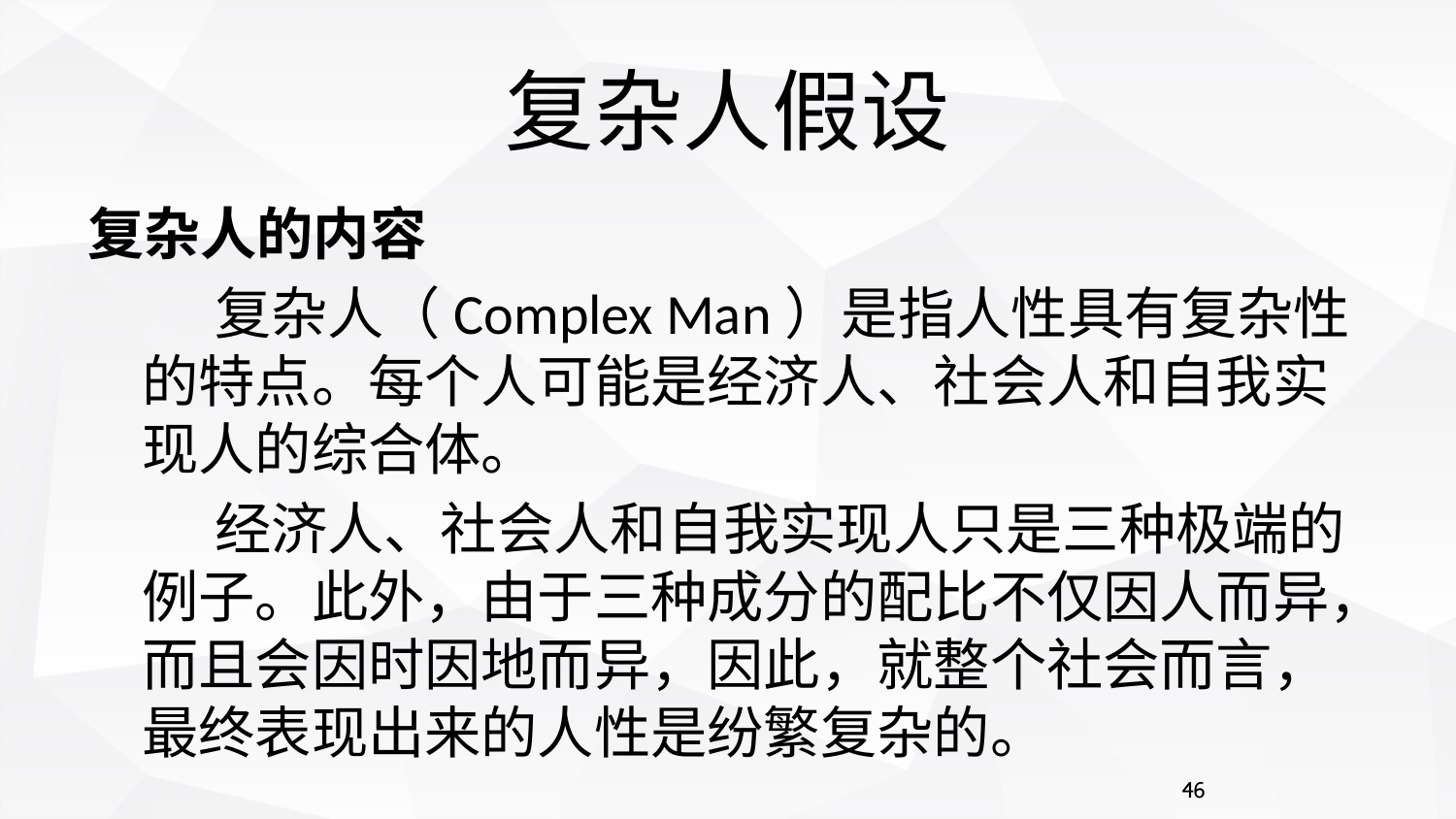

# 复杂人假设
复杂人的内容
         复杂人（Complex Man）是指人性具有复杂性的特点。每个人可能是经济人、社会人和自我实现人的综合体。
         经济人、社会人和自我实现人只是三种极端的例子。此外，由于三种成分的配比不仅因人而异，而且会因时因地而异，因此，就整个社会而言，最终表现出来的人性是纷繁复杂的。
46